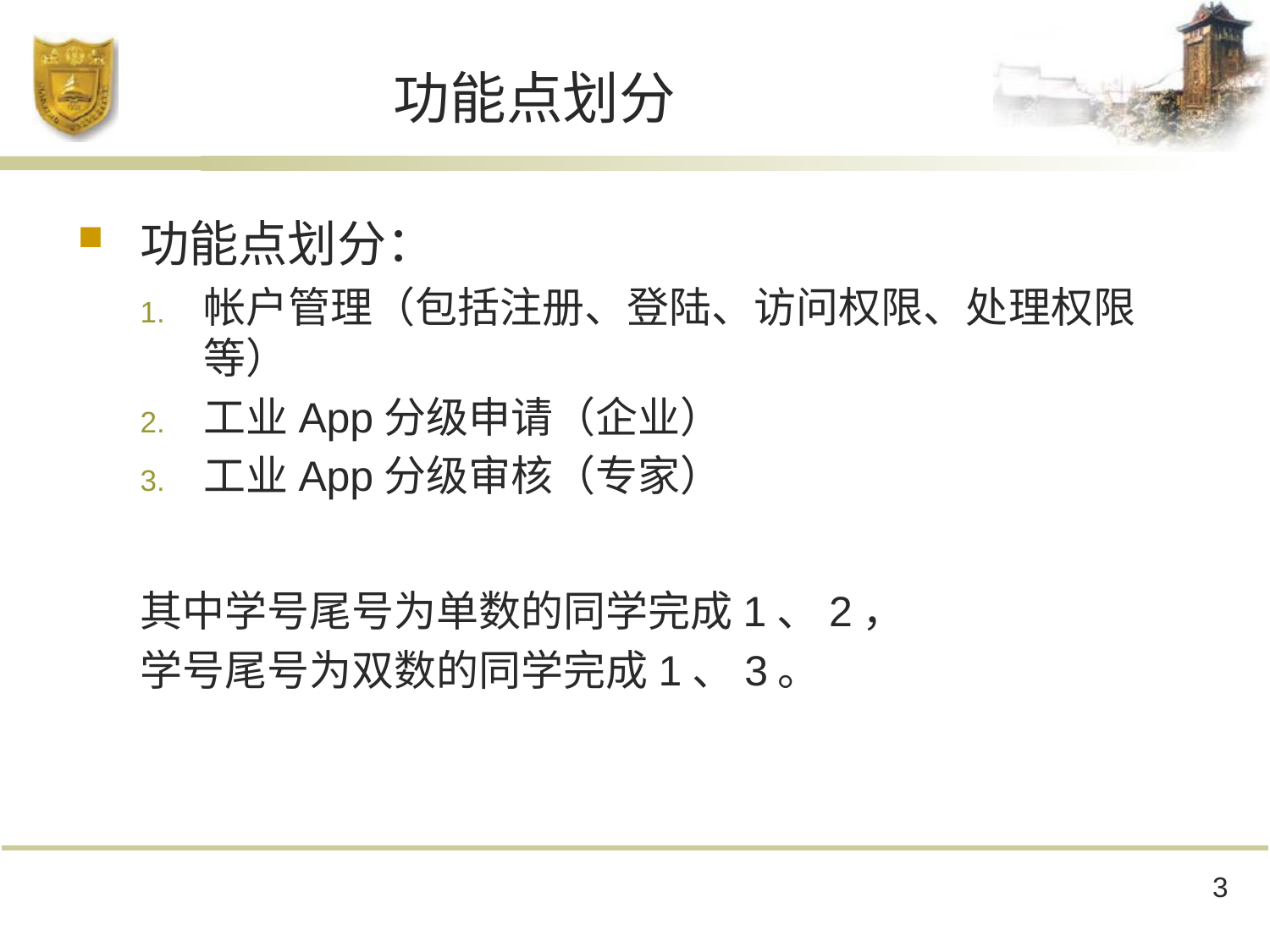

# 功能点划分
功能点划分：
帐户管理（包括注册、登陆、访问权限、处理权限等）
工业App分级申请（企业）
工业App分级审核（专家）

其中学号尾号为单数的同学完成1、2，
学号尾号为双数的同学完成1、3。

3